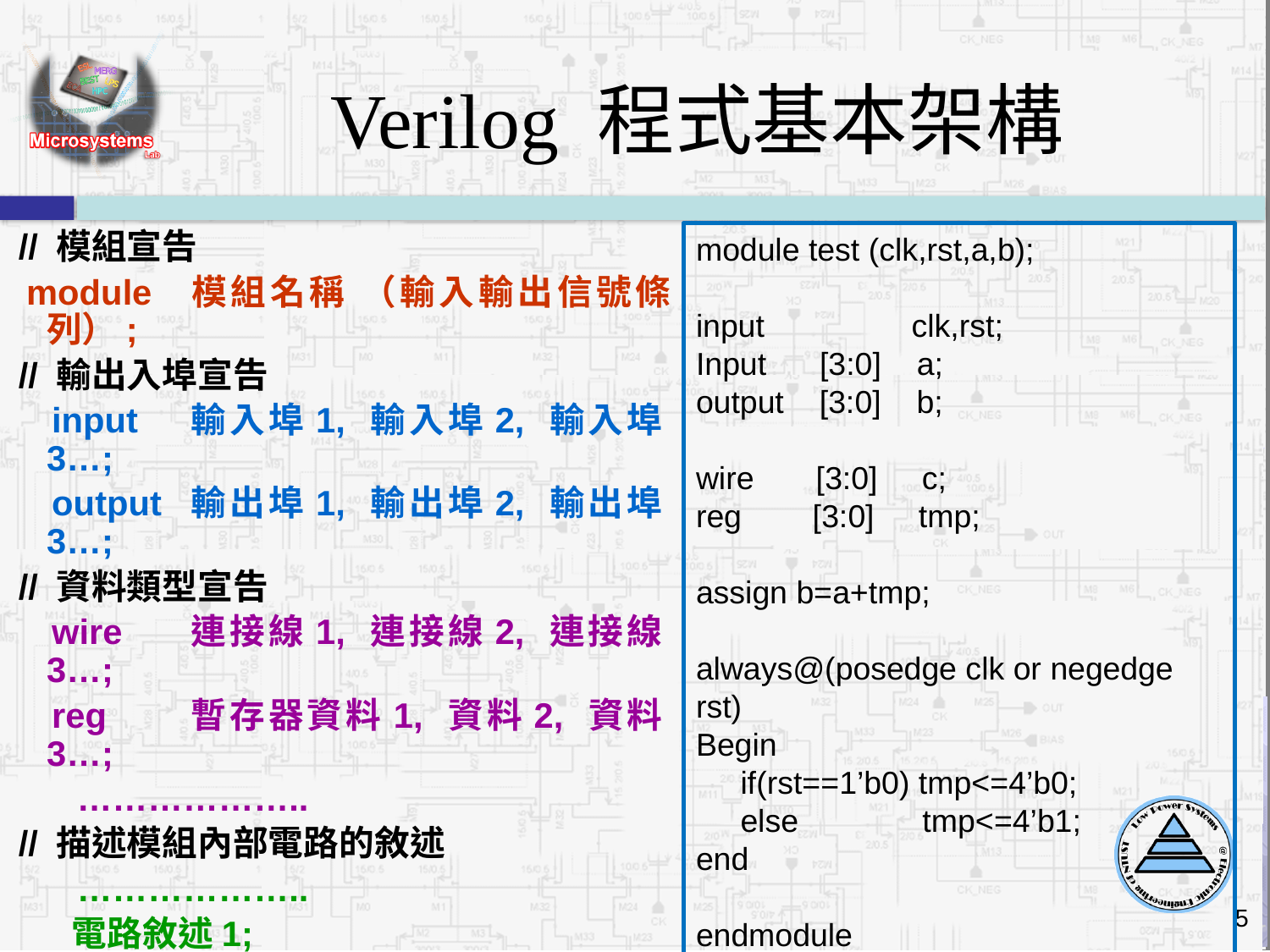

# Verilog 程式基本架構
  // 模組宣告
  module  模組名稱 （輸入輸出信號條列）;
  // 輸出入埠宣告
    input	輸入埠1, 輸入埠2, 輸入埠3…;
    output	輸出埠1, 輸出埠2, 輸出埠3…;
  // 資料類型宣告
    wire	連接線1, 連接線2, 連接線3…;
    reg	暫存器資料1, 資料2, 資料3…;
        ………………..
  // 描述模組內部電路的敘述
        ………………..
        電路敘述1;
        電路敘述2;
        ………………..
  endmodule
module test (clk,rst,a,b);

input  	          clk,rst;
Input      [3:0]    a;
output    [3:0]    b;

wire       [3:0]     c;
reg        [3:0]     tmp;

assign b=a+tmp;

always@(posedge clk or negedge rst)
Begin
     if(rst==1’b0) tmp<=4’b0;
     else              tmp<=4’b1;
end

endmodule
5